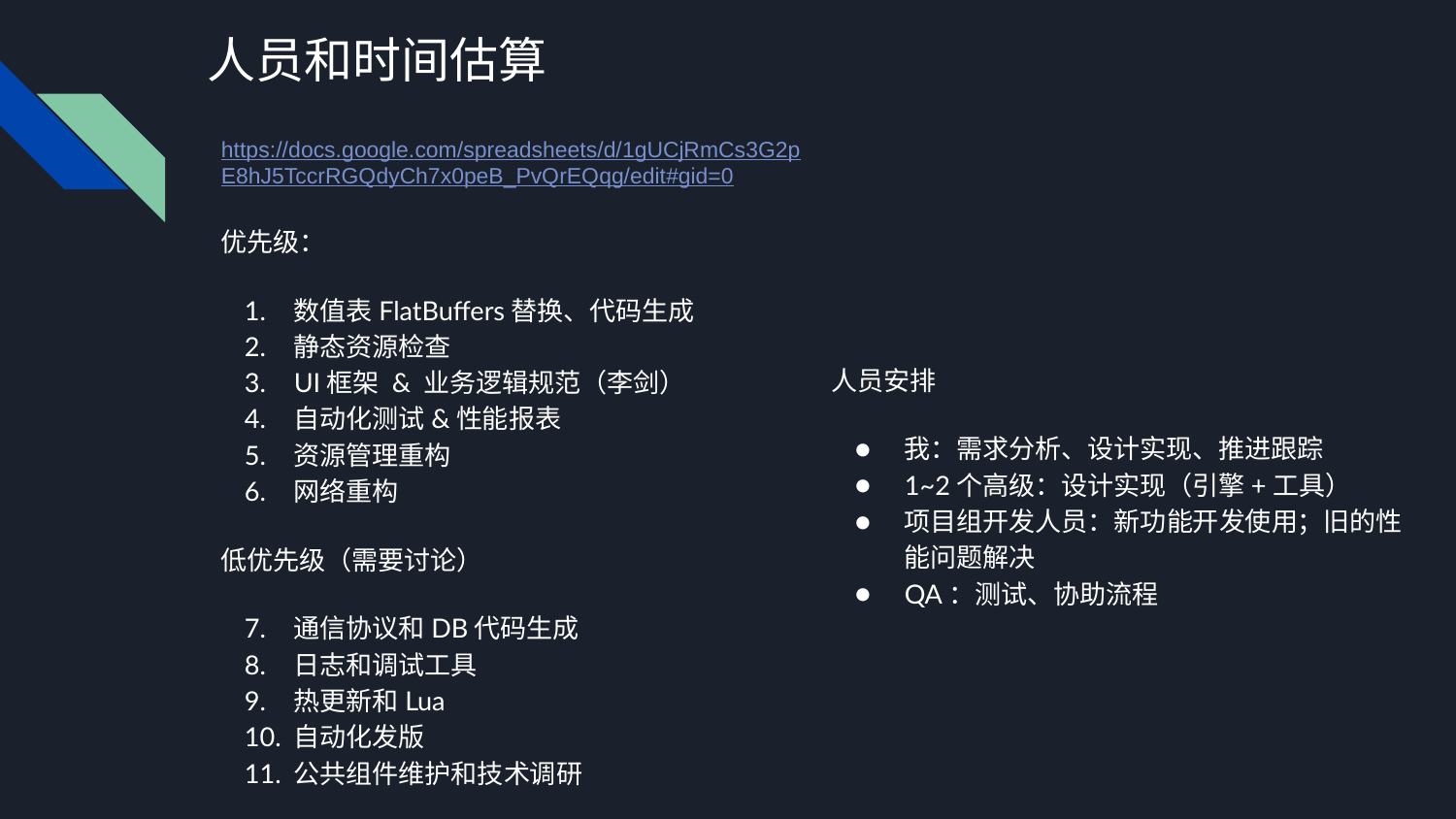

# 人员和时间估算
https://docs.google.com/spreadsheets/d/1gUCjRmCs3G2pE8hJ5TccrRGQdyCh7x0peB_PvQrEQqg/edit#gid=0
优先级：
数值表FlatBuffers替换、代码生成
静态资源检查
UI框架 & 业务逻辑规范（李剑）
自动化测试&性能报表
资源管理重构
网络重构
低优先级（需要讨论）
通信协议和DB代码生成
日志和调试工具
热更新和Lua
自动化发版
公共组件维护和技术调研

人员安排
我：需求分析、设计实现、推进跟踪
1~2个高级：设计实现（引擎+工具）
项目组开发人员：新功能开发使用；旧的性能问题解决
QA：测试、协助流程